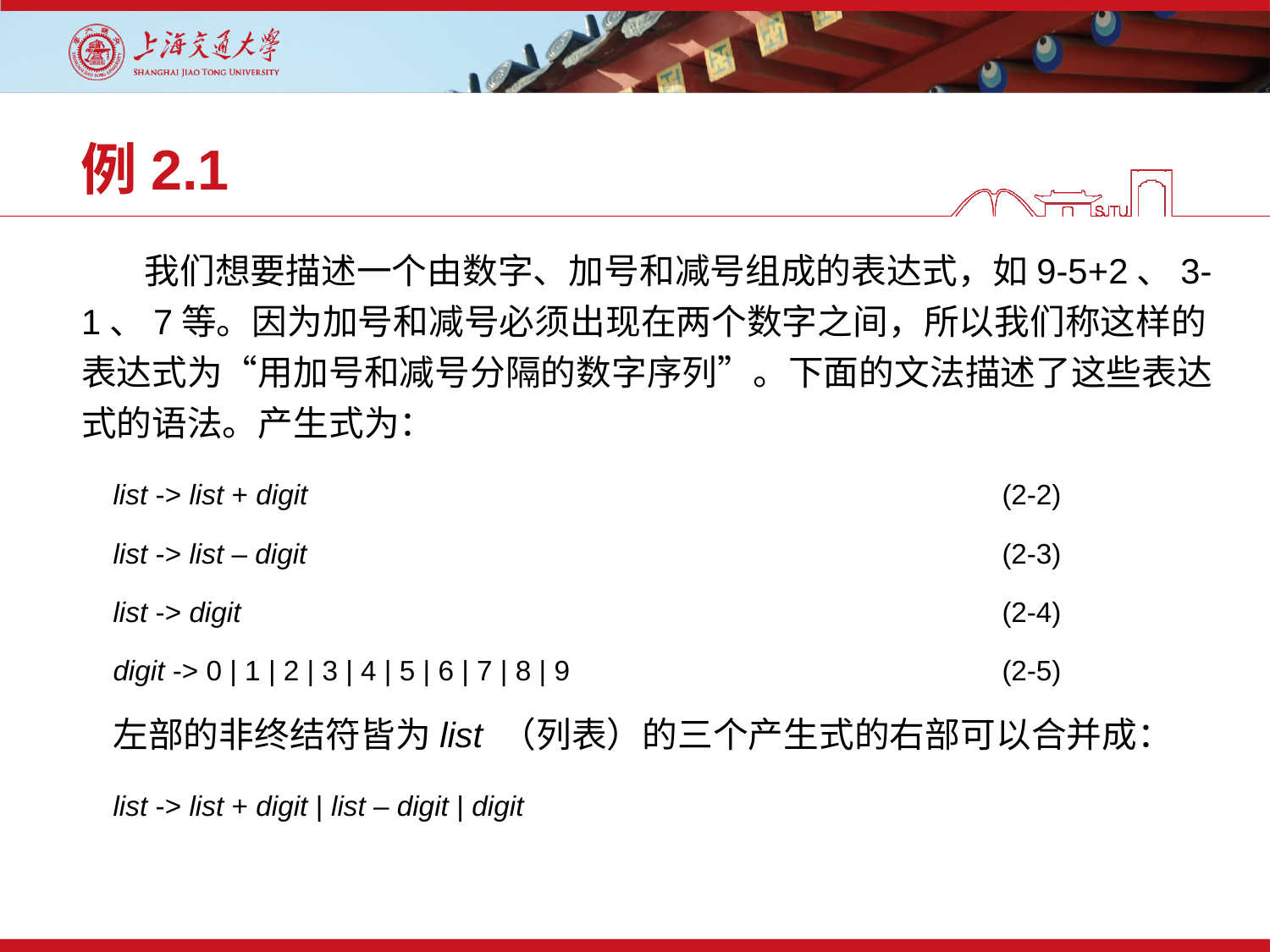

# 例2.1
       我们想要描述一个由数字、加号和减号组成的表达式，如9-5+2、3-1、7等。因为加号和减号必须出现在两个数字之间，所以我们称这样的表达式为“用加号和减号分隔的数字序列”。下面的文法描述了这些表达式的语法。产生式为：
	list -> list + digit						(2-2)
	list -> list – digit						(2-3)
	list -> digit						(2-4)
	digit -> 0 | 1 | 2 | 3 | 4 | 5 | 6 | 7 | 8 | 9				(2-5)
	左部的非终结符皆为list （列表）的三个产生式的右部可以合并成：
	list -> list + digit | list – digit | digit